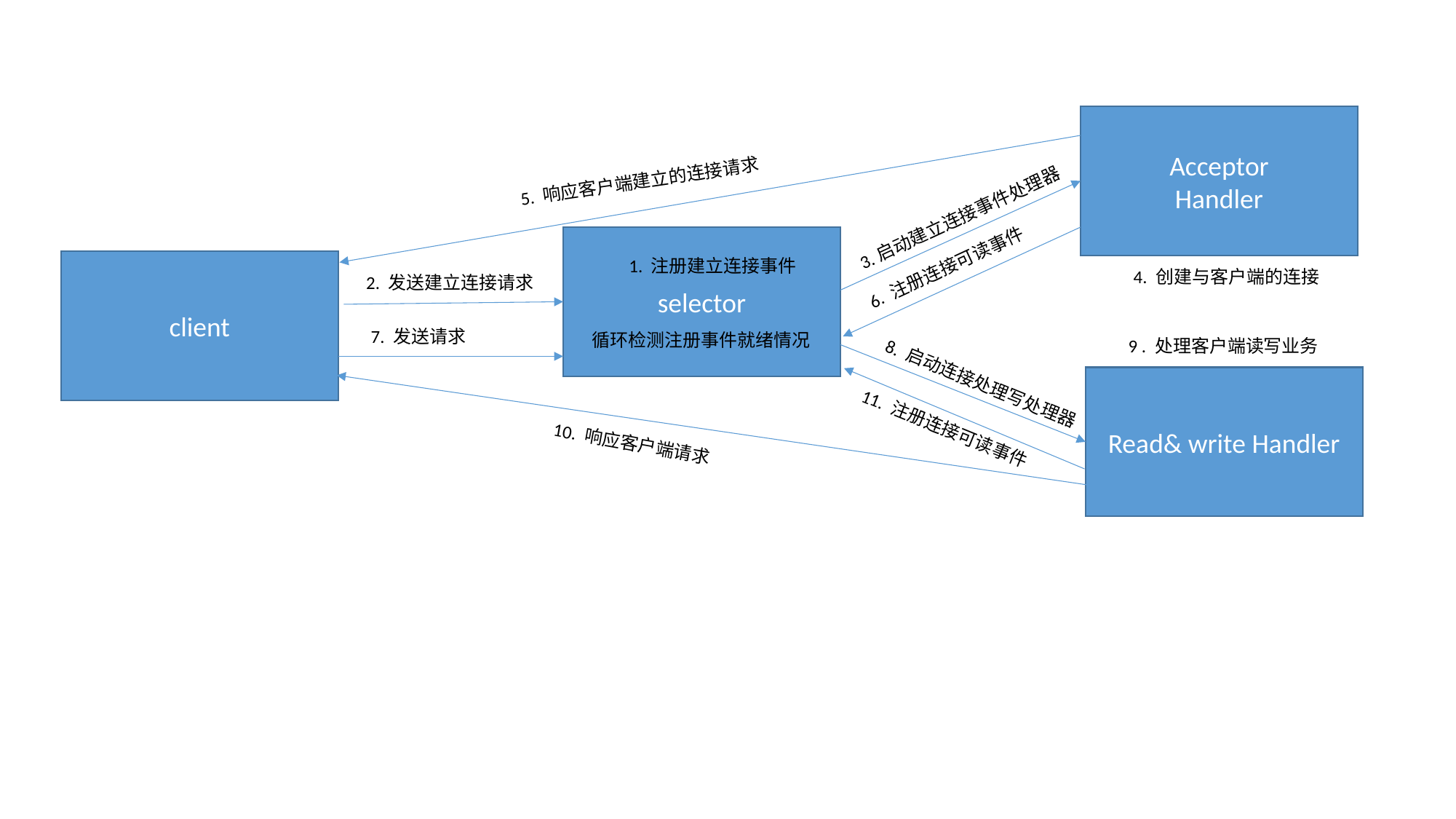

Acceptor
Handler
5. 响应客户端建立的连接请求
3.启动建立连接事件处理器
selector
6. 注册连接可读事件
1. 注册建立连接事件
client
4. 创建与客户端的连接
2. 发送建立连接请求
7. 发送请求
循环检测注册事件就绪情况
9 . 处理客户端读写业务
Read& write Handler
8. 启动连接处理写处理器
11. 注册连接可读事件
10. 响应客户端请求